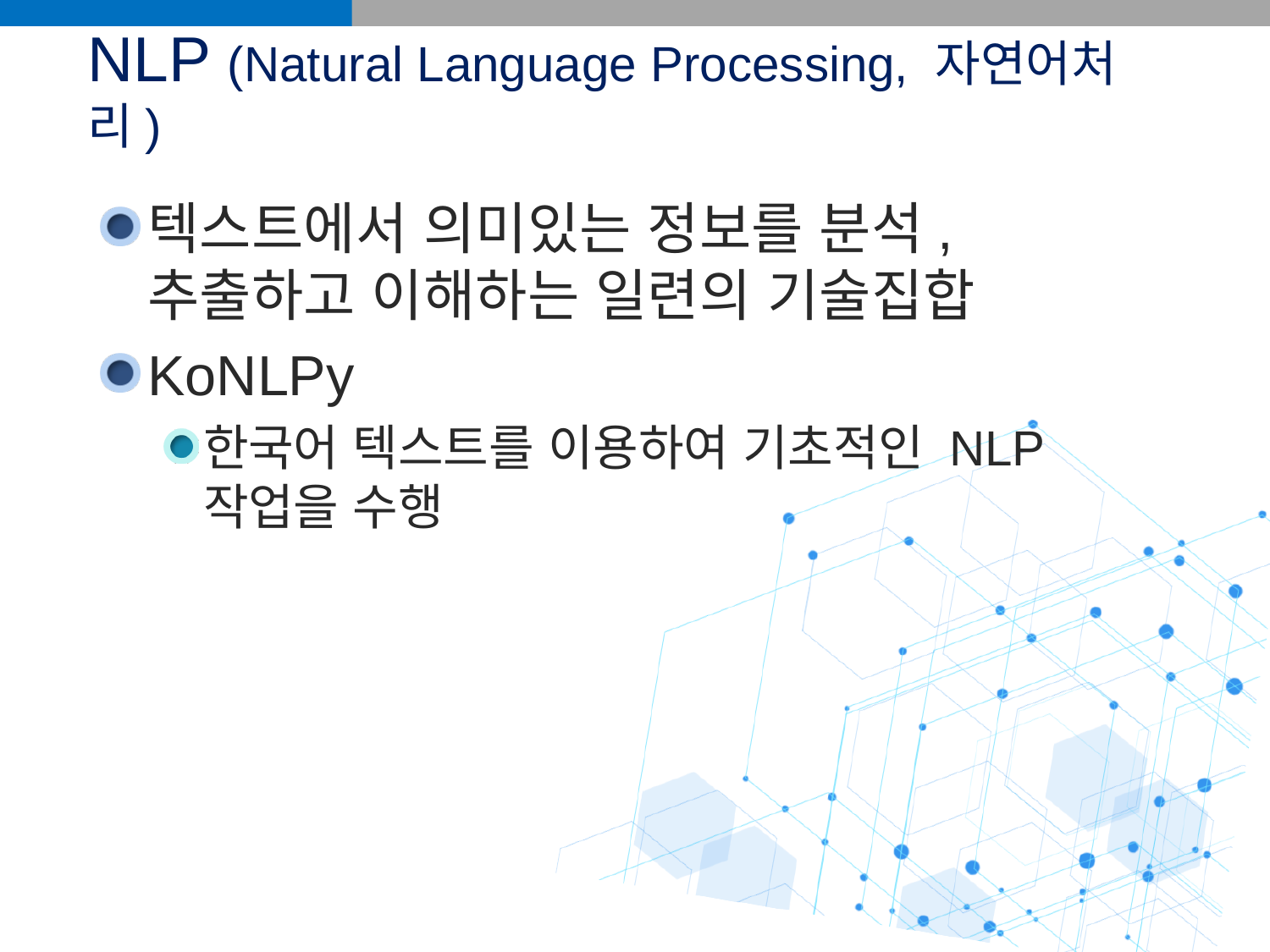

# NLP (Natural Language Processing, 자연어처리)
텍스트에서 의미있는 정보를 분석, 추출하고 이해하는 일련의 기술집합
KoNLPy
한국어 텍스트를 이용하여 기초적인 NLP 작업을 수행